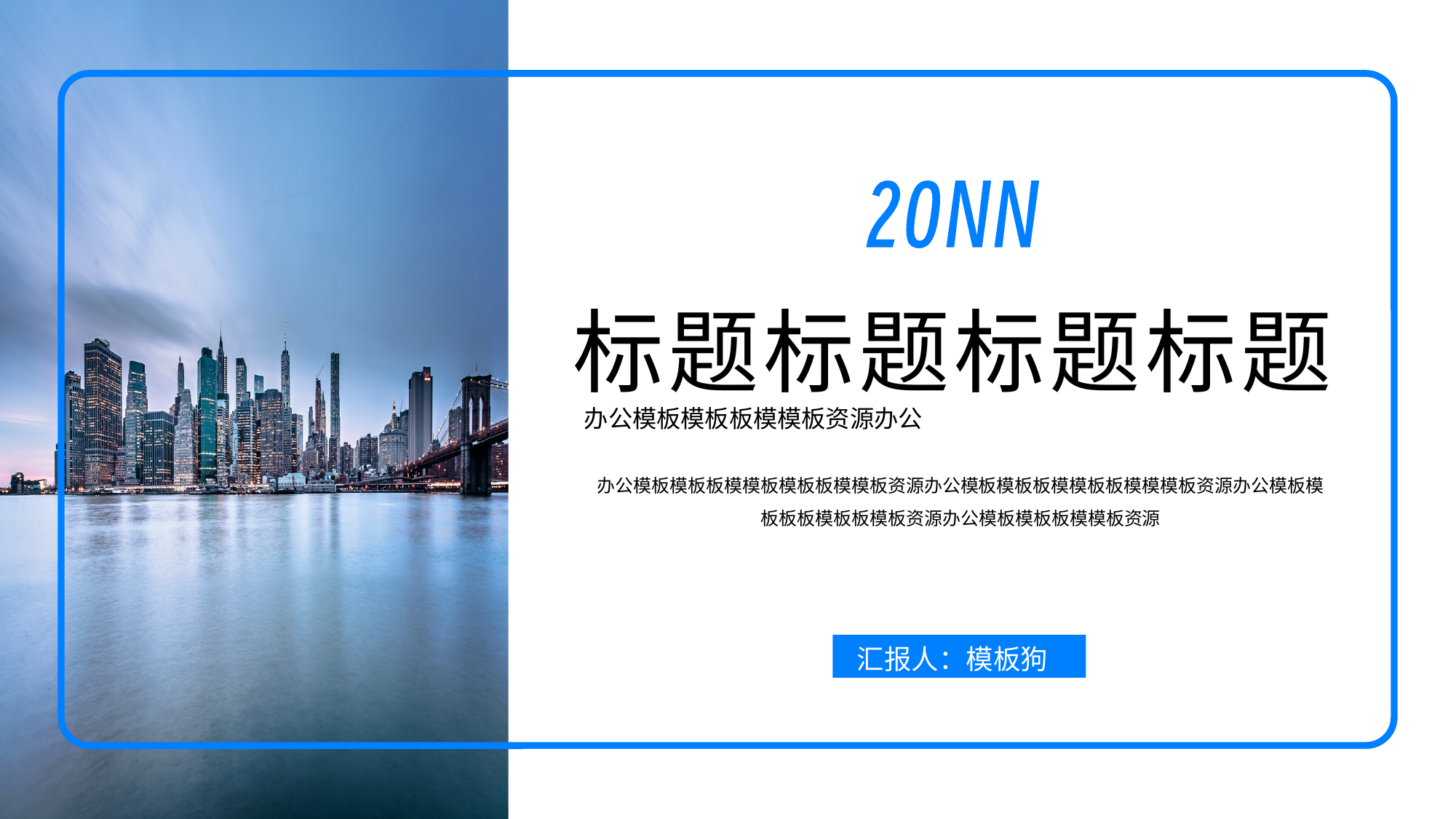

标题标题标题标题
办公模板模板板模模板资源办公
办公模板模板板模模板模板板模模板资源办公模板模板板模模板板模模模板资源办公模板模板板板模板板模板资源办公模板模板板模模板资源

汇报人：模板狗